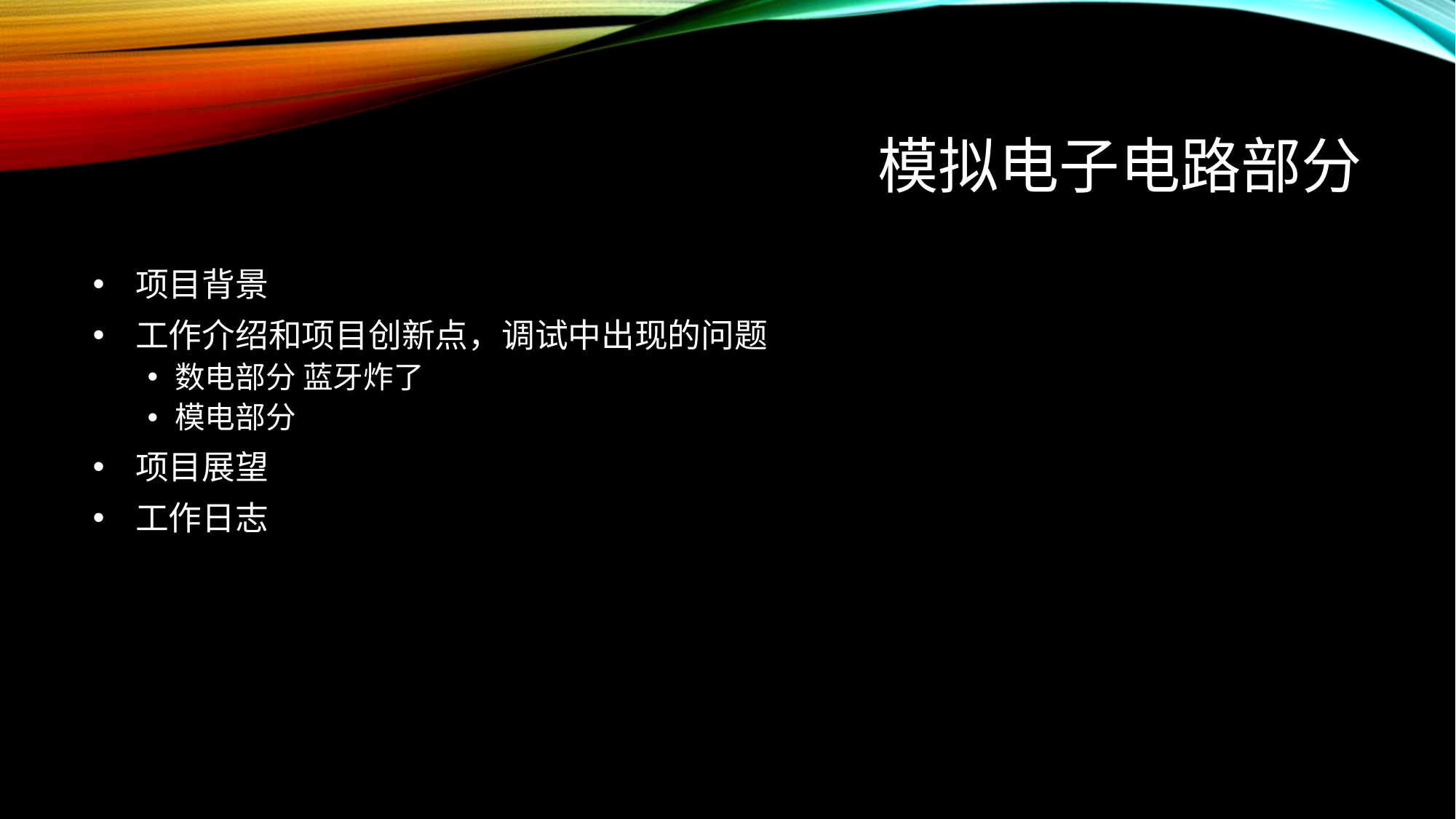

# 模拟电子电路部分
 项目背景
 工作介绍和项目创新点，调试中出现的问题
数电部分 蓝牙炸了
模电部分
 项目展望
 工作日志